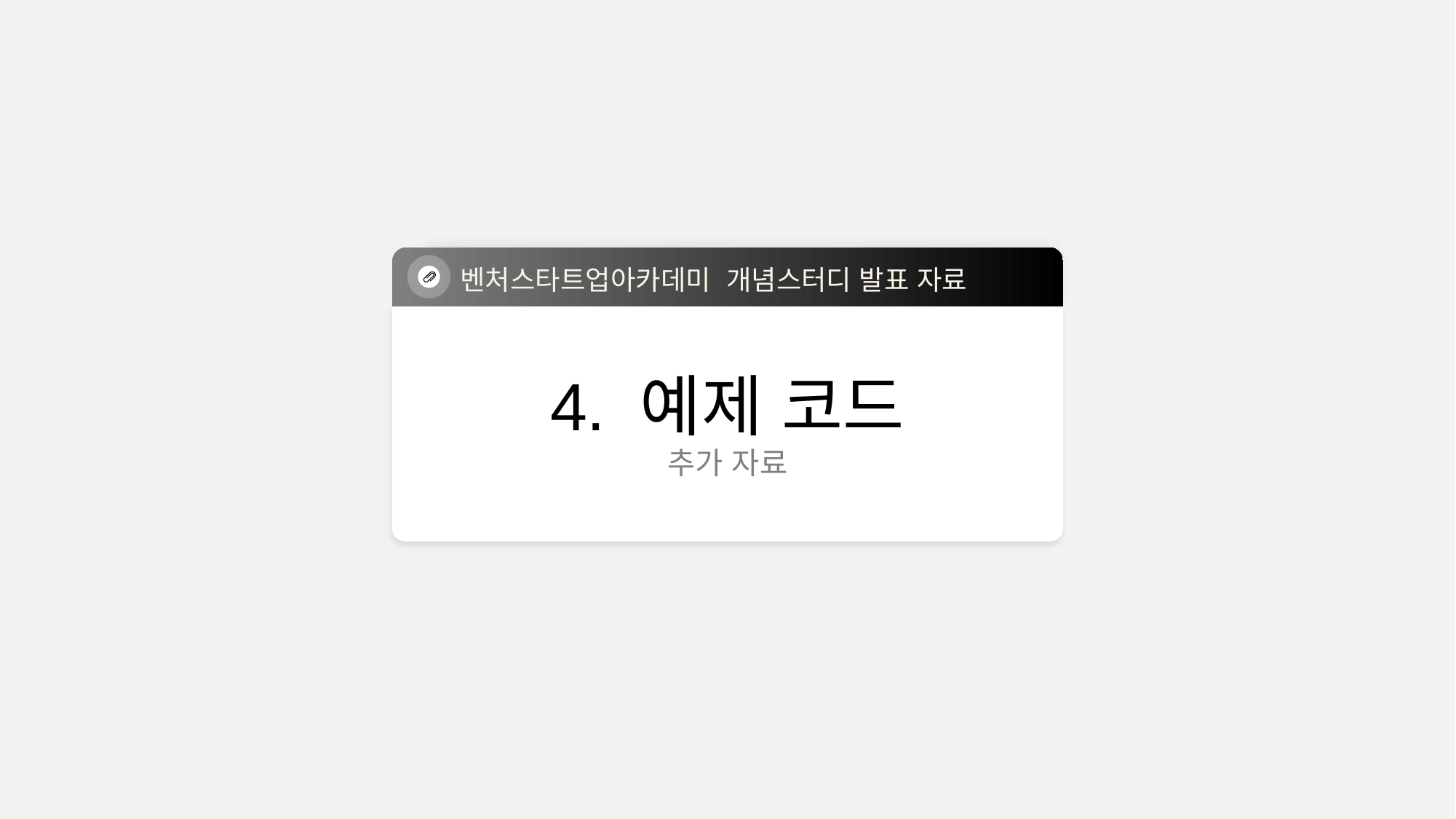

벤처스타트업아카데미  개념스터디 발표 자료

4. 예제 코드
추가 자료